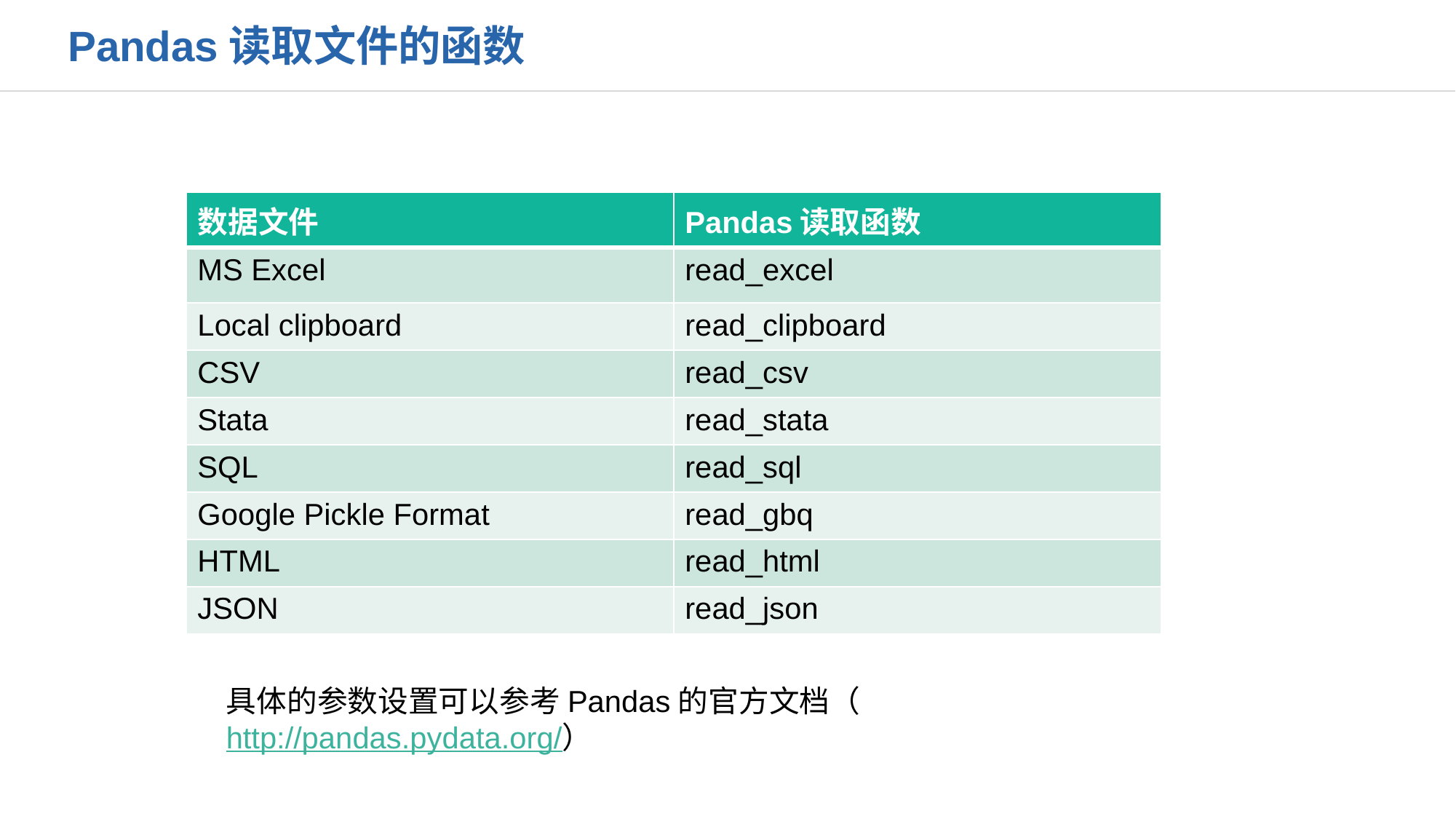

Pandas读取文件的函数
| 数据文件 | Pandas读取函数 |
| --- | --- |
| MS Excel | read\_excel |
| Local clipboard | read\_clipboard |
| CSV | read\_csv |
| Stata | read\_stata |
| SQL | read\_sql |
| Google Pickle Format | read\_gbq |
| HTML | read\_html |
| JSON | read\_json |
具体的参数设置可以参考Pandas的官方文档（http://pandas.pydata.org/）